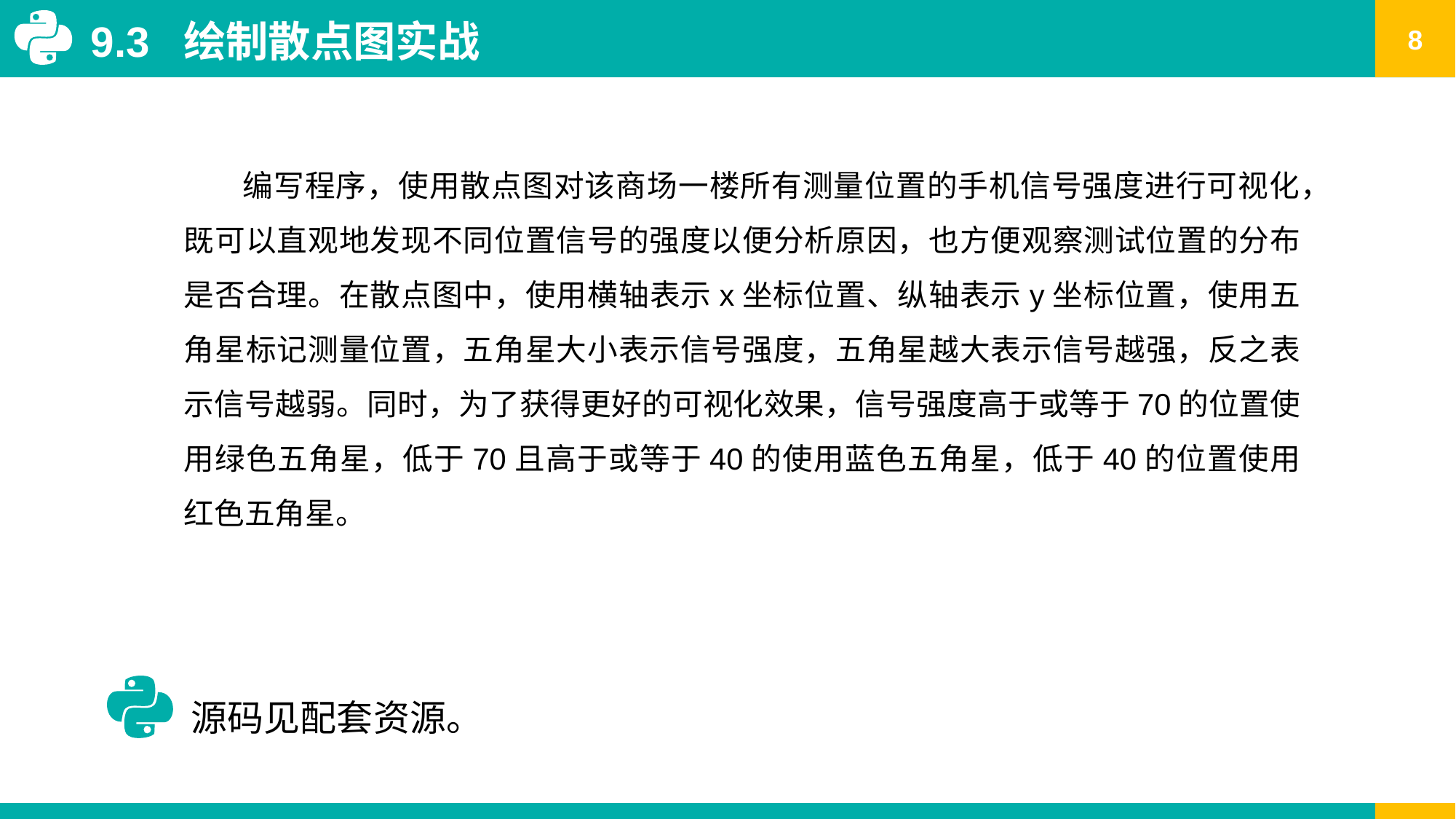

9.3  绘制散点图实战
编写程序，使用散点图对该商场一楼所有测量位置的手机信号强度进行可视化，既可以直观地发现不同位置信号的强度以便分析原因，也方便观察测试位置的分布是否合理。在散点图中，使用横轴表示x坐标位置、纵轴表示y坐标位置，使用五角星标记测量位置，五角星大小表示信号强度，五角星越大表示信号越强，反之表示信号越弱。同时，为了获得更好的可视化效果，信号强度高于或等于70的位置使用绿色五角星，低于70且高于或等于40的使用蓝色五角星，低于40的位置使用红色五角星。
源码见配套资源。